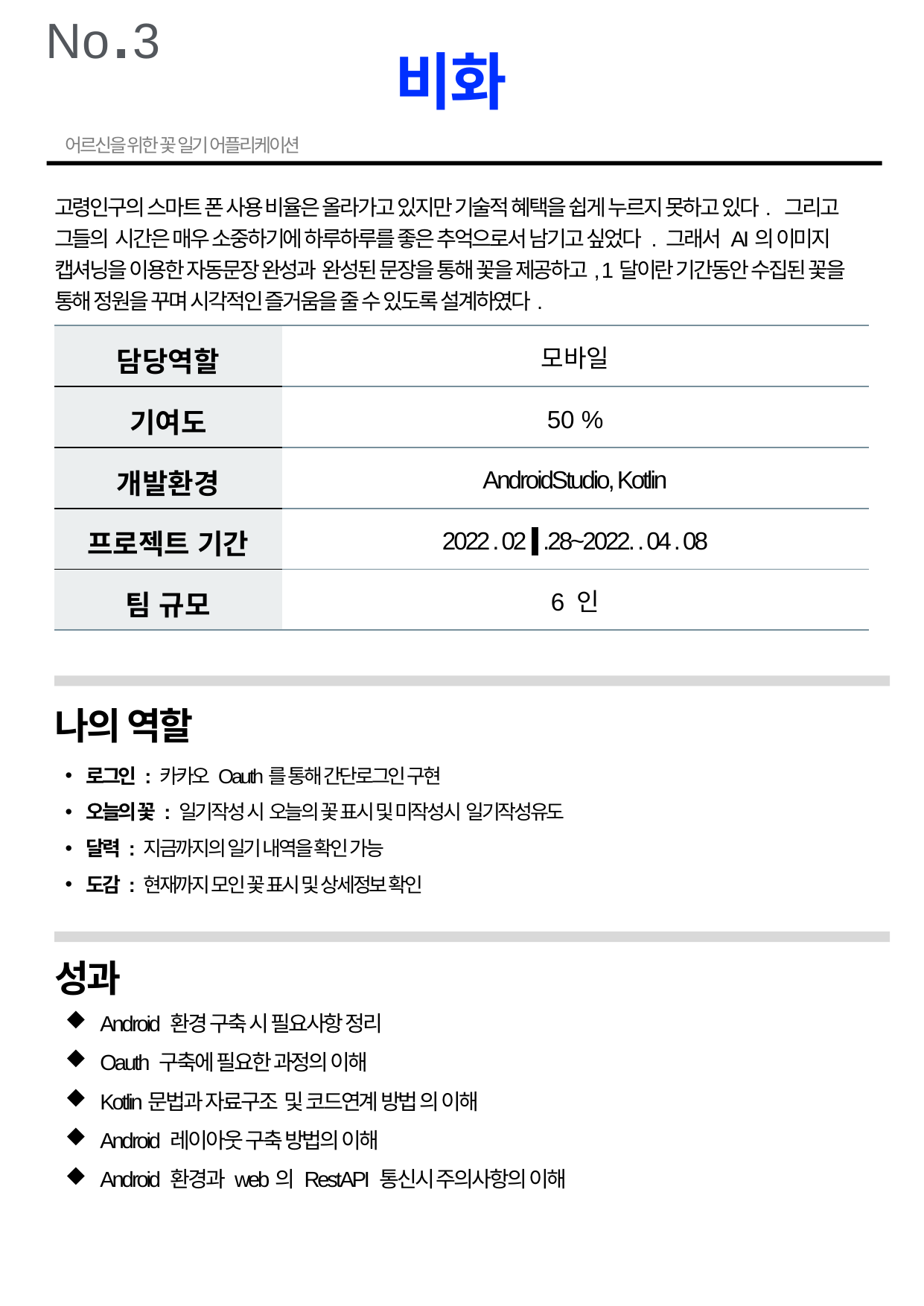

No.3
비화
어르신을 위한 꽃 일기 어플리케이션

고령인구의 스마트 폰 사용 비율은 올라가고 있지만 기술적 혜택을 쉽게 누르지 못하고 있다.  그리고 그들의  시간은 매우 소중하기에 하루하루를 좋은 추억으로서 남기고 싶었다 . 그래서 AI의 이미지 캡셔닝을 이용한 자동문장 완성과  완성된 문장을 통해 꽃을 제공하고, 1달이란 기간동안 수집된 꽃을 통해 정원을 꾸며 시각적인 즐거움을 줄 수 있도록 설계하였다.
| 담당역할 | 모바일 |
| --- | --- |
| 기여도 | 50 % |
| 개발환경 | AndroidStudio, Kotlin |
| 프로젝트 기간 | 2022 . 02 . .28~2022. . 04 . 08 |
| 팀 규모 | 6 인 |

나의 역할
로그인 : 카카오 Oauth를 통해 간단로그인 구현
오늘의 꽃 : 일기작성 시  오늘의 꽃 표시 및 미작성시  일기작성유도
달력 : 지금까지의 일기 내역을 확인 가능
도감 : 현재까지 모인 꽃 표시 및 상세정보 확인

성과
Android 환경 구축 시 필요사항 정리
Oauth 구축에 필요한 과정의 이해
Kotlin문법과 자료구조  및 코드연계 방법 의 이해
Android 레이아웃 구축 방법의 이해
Android 환경과 web의 RestAPI 통신시 주의사항의 이해